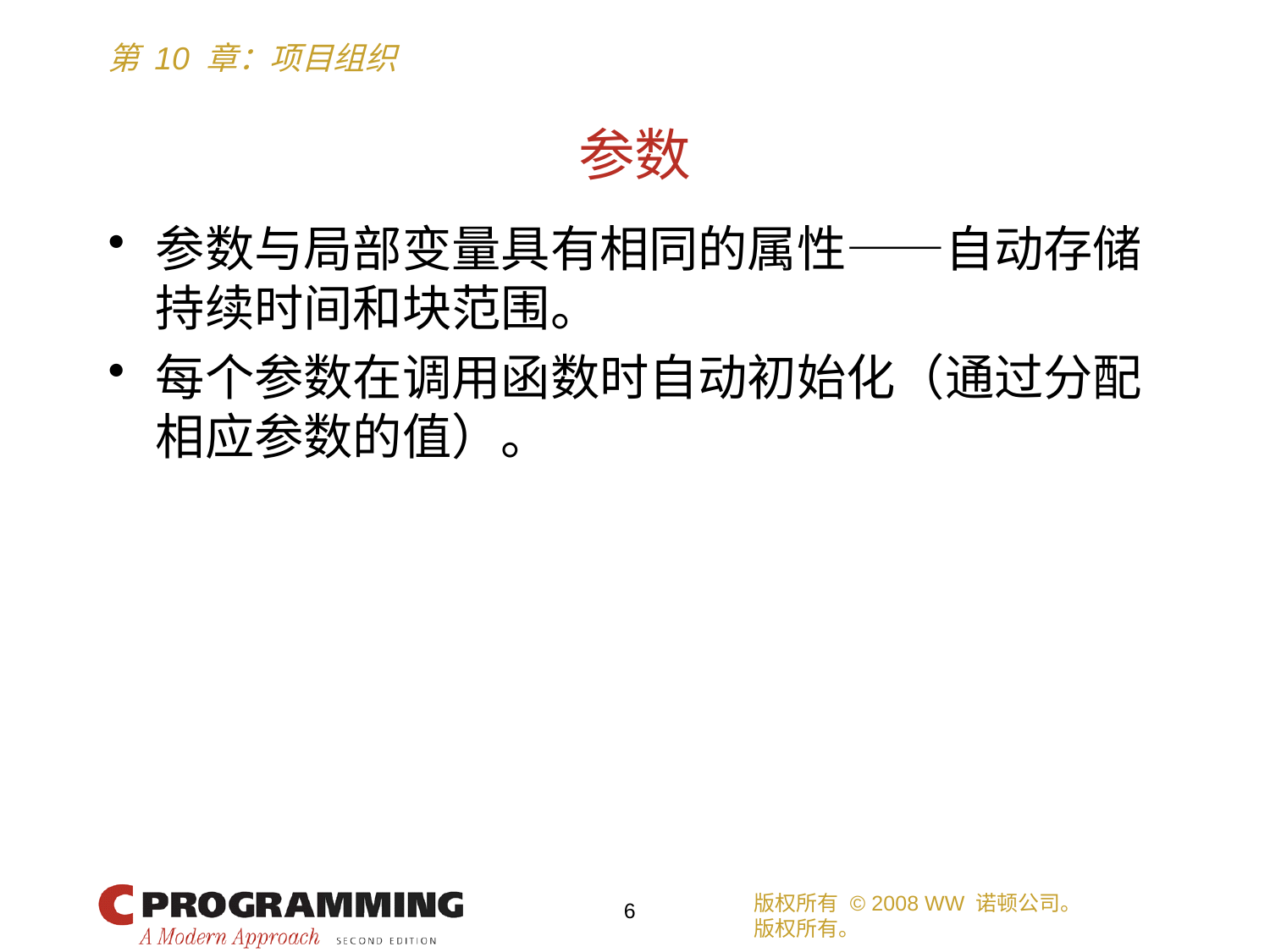

# 参数
参数与局部变量具有相同的属性——自动存储持续时间和块范围。
每个参数在调用函数时自动初始化（通过分配相应参数的值）。
版权所有 © 2008 WW 诺顿公司。
版权所有。
6